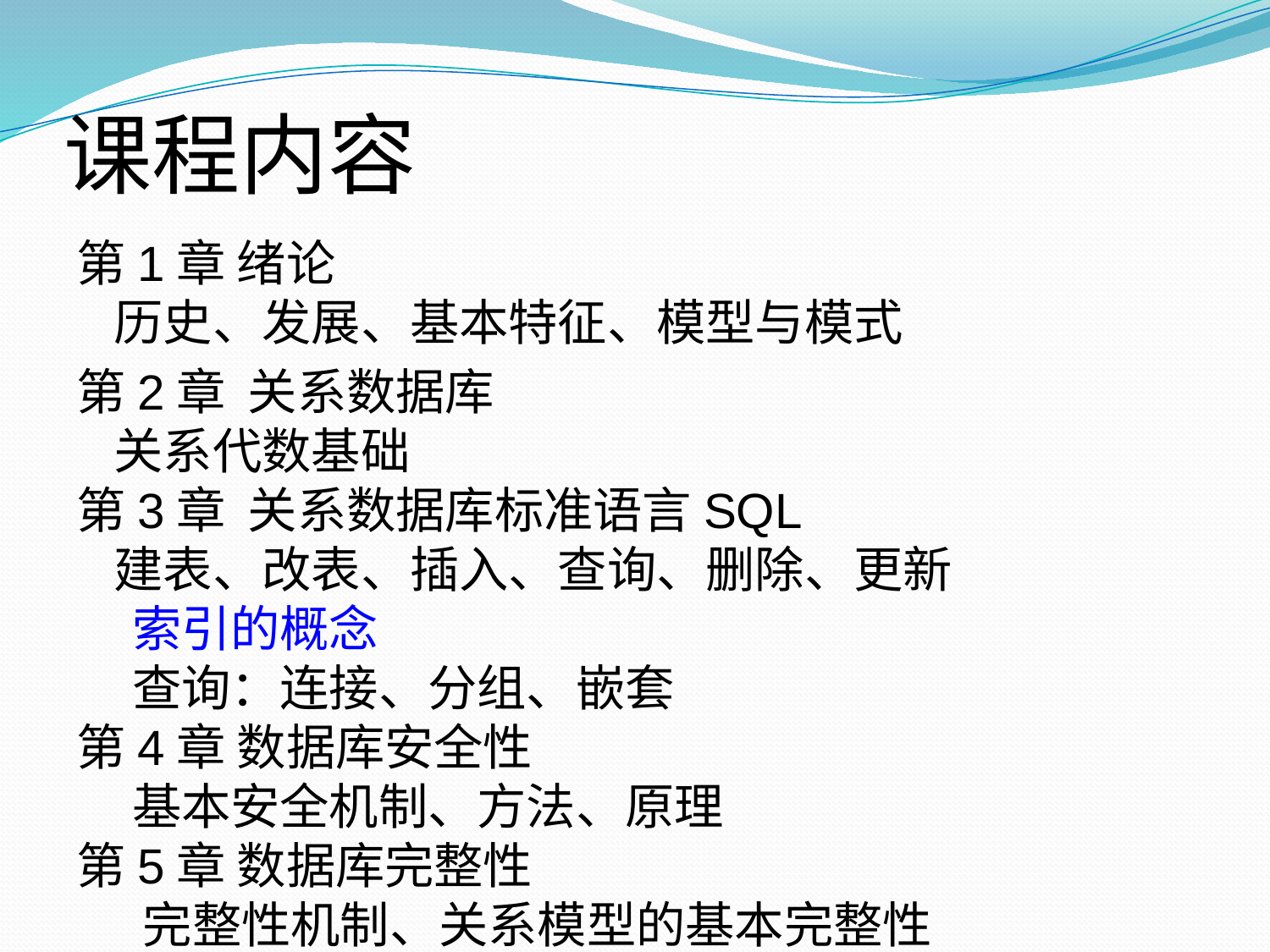

# 课程内容
第1章 绪论
	历史、发展、基本特征、模型与模式
第2章  关系数据库
	关系代数基础
第3章  关系数据库标准语言SQL
	建表、改表、插入、查询、删除、更新
    索引的概念
    查询：连接、分组、嵌套
第4章 数据库安全性
    基本安全机制、方法、原理
第5章 数据库完整性
     完整性机制、关系模型的基本完整性
2